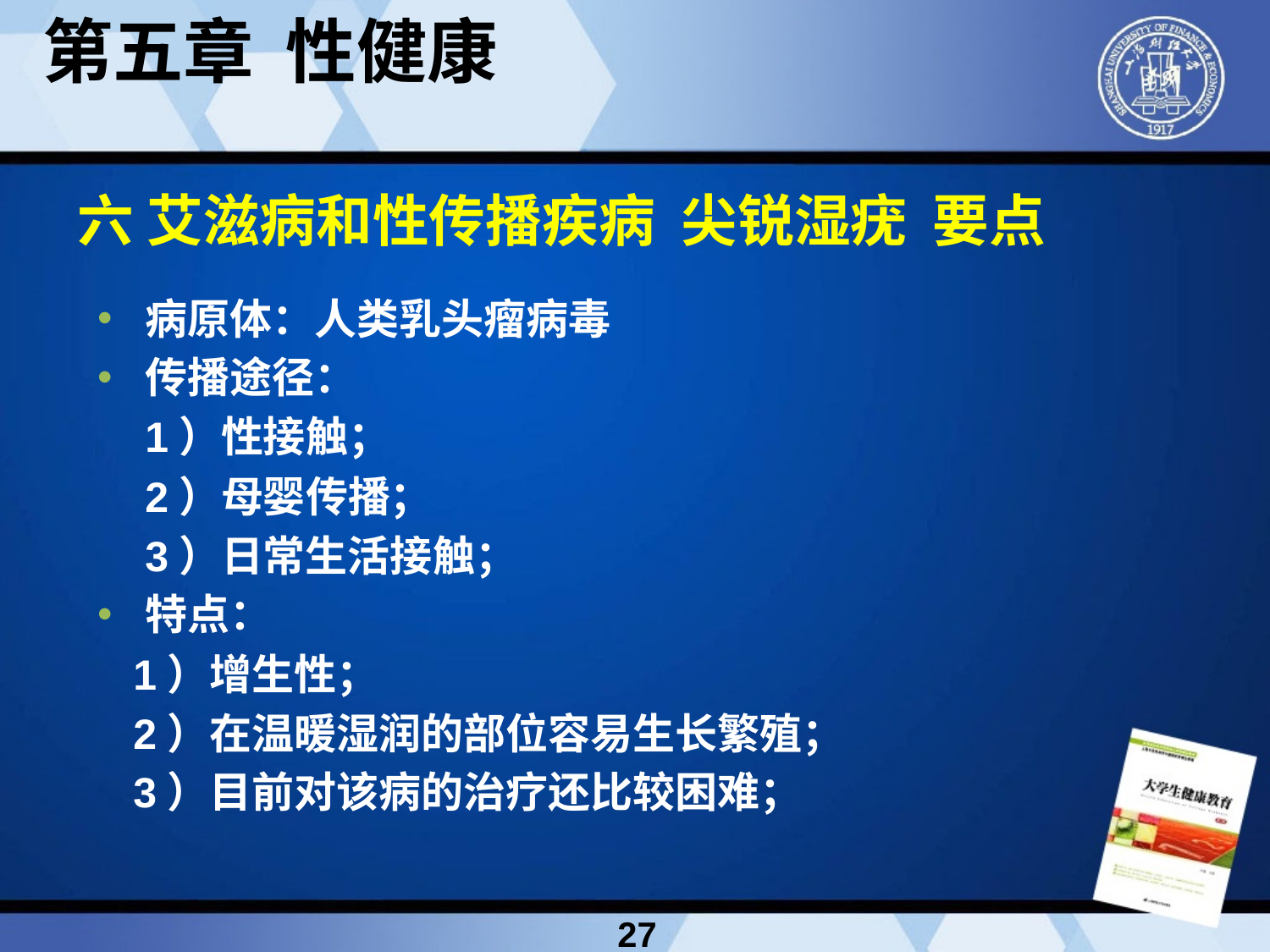

第五章  性健康
# 六 艾滋病和性传播疾病  尖锐湿疣  要点
病原体：人类乳头瘤病毒
传播途径：
    1）性接触；
    2）母婴传播；
    3）日常生活接触；
特点：
   1）增生性；
   2）在温暖湿润的部位容易生长繁殖；
   3）目前对该病的治疗还比较困难；

27